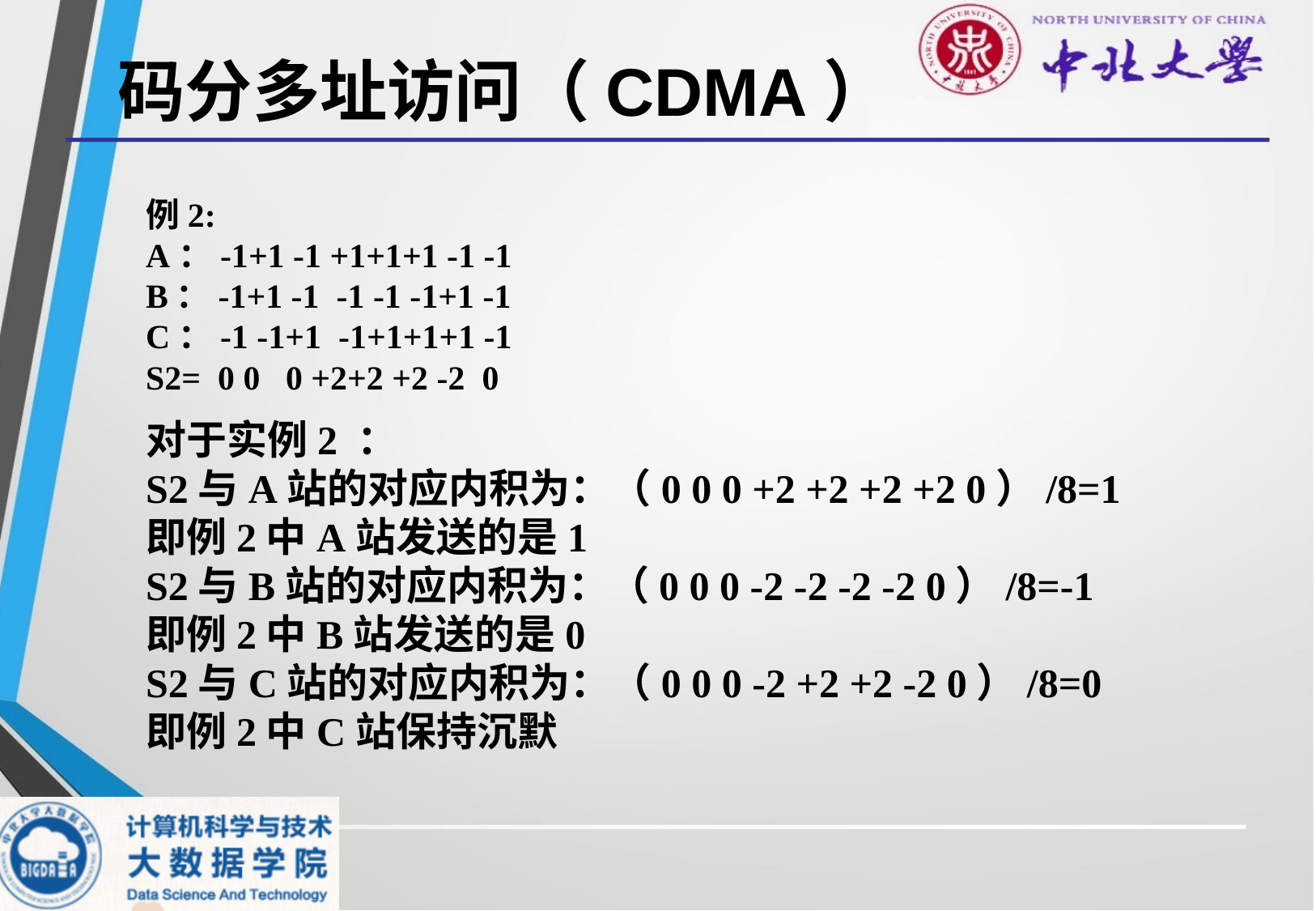

# 码分多址访问（CDMA）
例2:
A：-1+1 -1 +1+1+1 -1 -1
B：-1+1 -1  -1 -1 -1+1 -1
C：-1 -1+1  -1+1+1+1 -1
S2=  0 0   0 +2+2 +2 -2  0
对于实例2 ：
S2与A站的对应内积为：（0 0 0 +2 +2 +2 +2 0）/8=1
即例2中A站发送的是1
S2与B站的对应内积为：（0 0 0 -2 -2 -2 -2 0）/8=-1
即例2中B站发送的是0
S2与C站的对应内积为：（0 0 0 -2 +2 +2 -2 0）/8=0
即例2中C站保持沉默
21